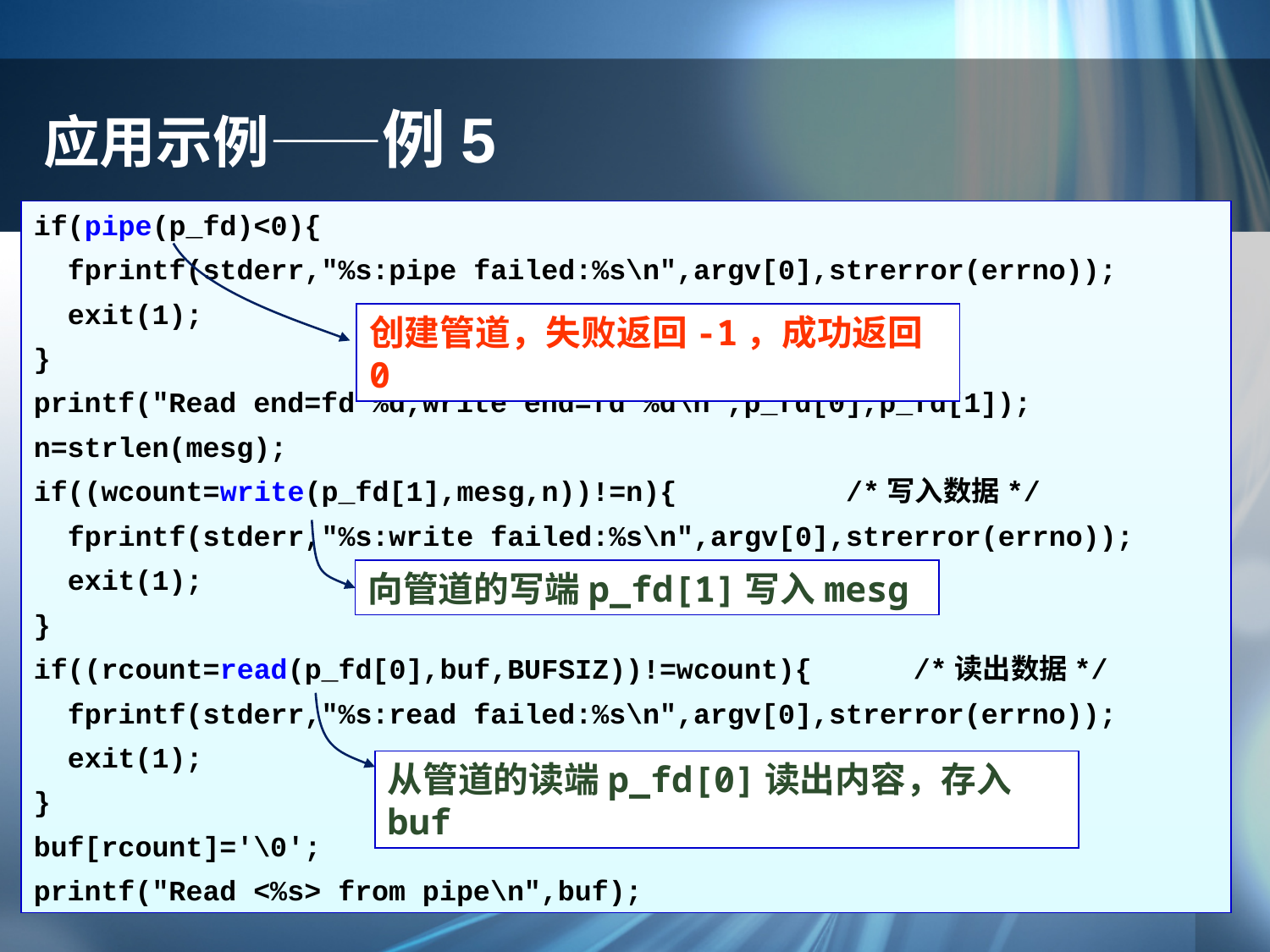

# 应用示例——例5
if(pipe(p_fd)<0){
  fprintf(stderr,"%s:pipe failed:%s\n",argv[0],strerror(errno));
  exit(1);
}
printf("Read end=fd %d,write end=fd %d\n",p_fd[0],p_fd[1]);
n=strlen(mesg);
if((wcount=write(p_fd[1],mesg,n))!=n){          /*写入数据*/
  fprintf(stderr,"%s:write failed:%s\n",argv[0],strerror(errno));
  exit(1);
}
if((rcount=read(p_fd[0],buf,BUFSIZ))!=wcount){      /*读出数据*/
  fprintf(stderr,"%s:read failed:%s\n",argv[0],strerror(errno));
  exit(1);
}
buf[rcount]='\0';
printf("Read <%s> from pipe\n",buf);

创建管道，失败返回-1，成功返回0

向管道的写端p_fd[1]写入mesg

从管道的读端p_fd[0]读出内容，存入buf